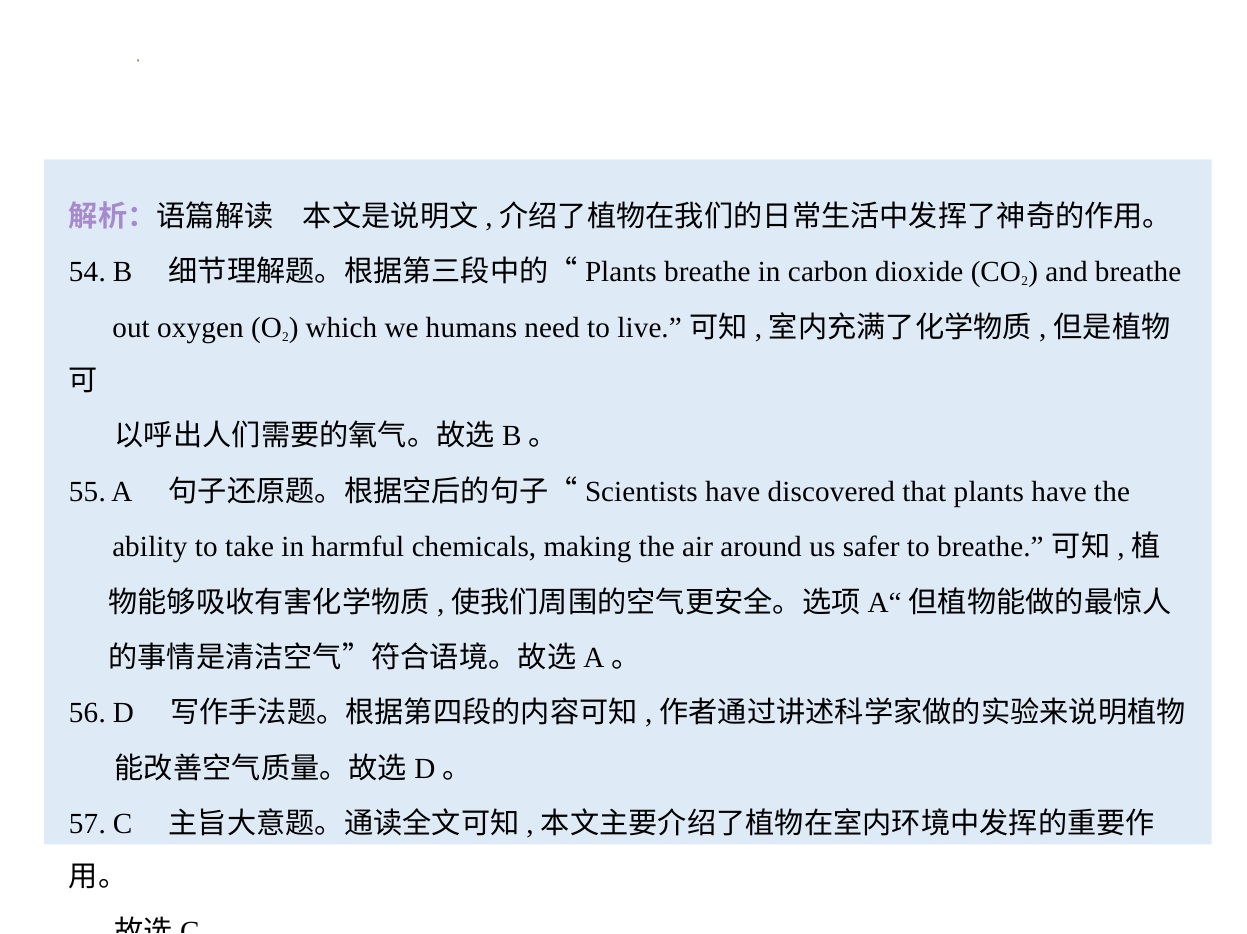

解析：语篇解读　本文是说明文,介绍了植物在我们的日常生活中发挥了神奇的作用。
54. B　细节理解题。根据第三段中的“Plants breathe in carbon dioxide (CO2) and breathe
      out oxygen (O2) which we humans need to live.”可知,室内充满了化学物质,但是植物可
      以呼出人们需要的氧气。故选B。
55. A　句子还原题。根据空后的句子“Scientists have discovered that plants have the
      ability to take in harmful chemicals, making the air around us safer to breathe.”可知,植
     物能够吸收有害化学物质,使我们周围的空气更安全。选项A“但植物能做的最惊人
     的事情是清洁空气”符合语境。故选A。
56. D　写作手法题。根据第四段的内容可知,作者通过讲述科学家做的实验来说明植物
      能改善空气质量。故选D。
57. C　主旨大意题。通读全文可知,本文主要介绍了植物在室内环境中发挥的重要作用。
      故选C。